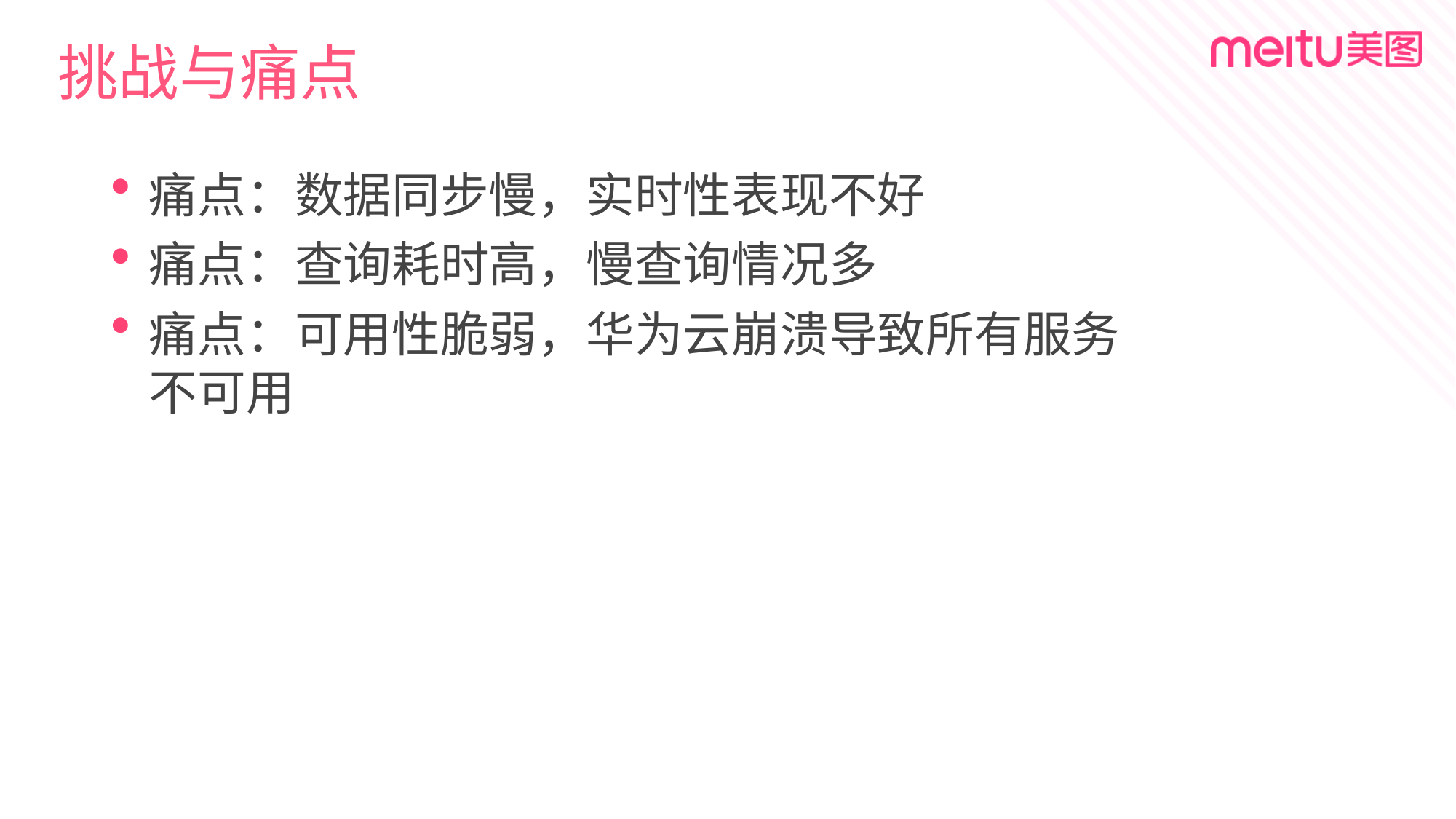

# 挑战与痛点
痛点：数据同步慢，实时性表现不好
痛点：查询耗时高，慢查询情况多
痛点：可用性脆弱，华为云崩溃导致所有服务不可用